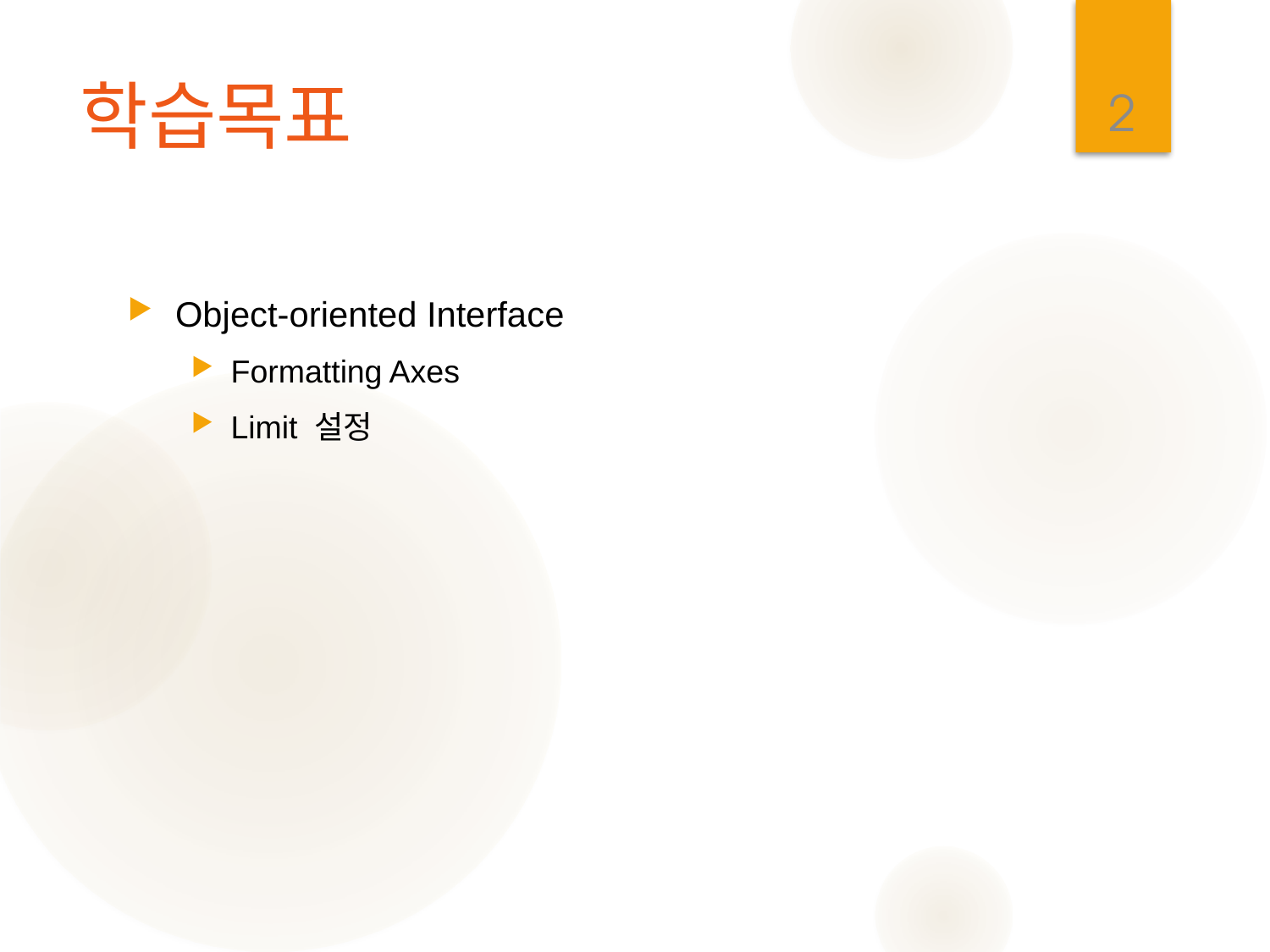

2
# 학습목표
Object-oriented Interface
Formatting Axes
Limit 설정